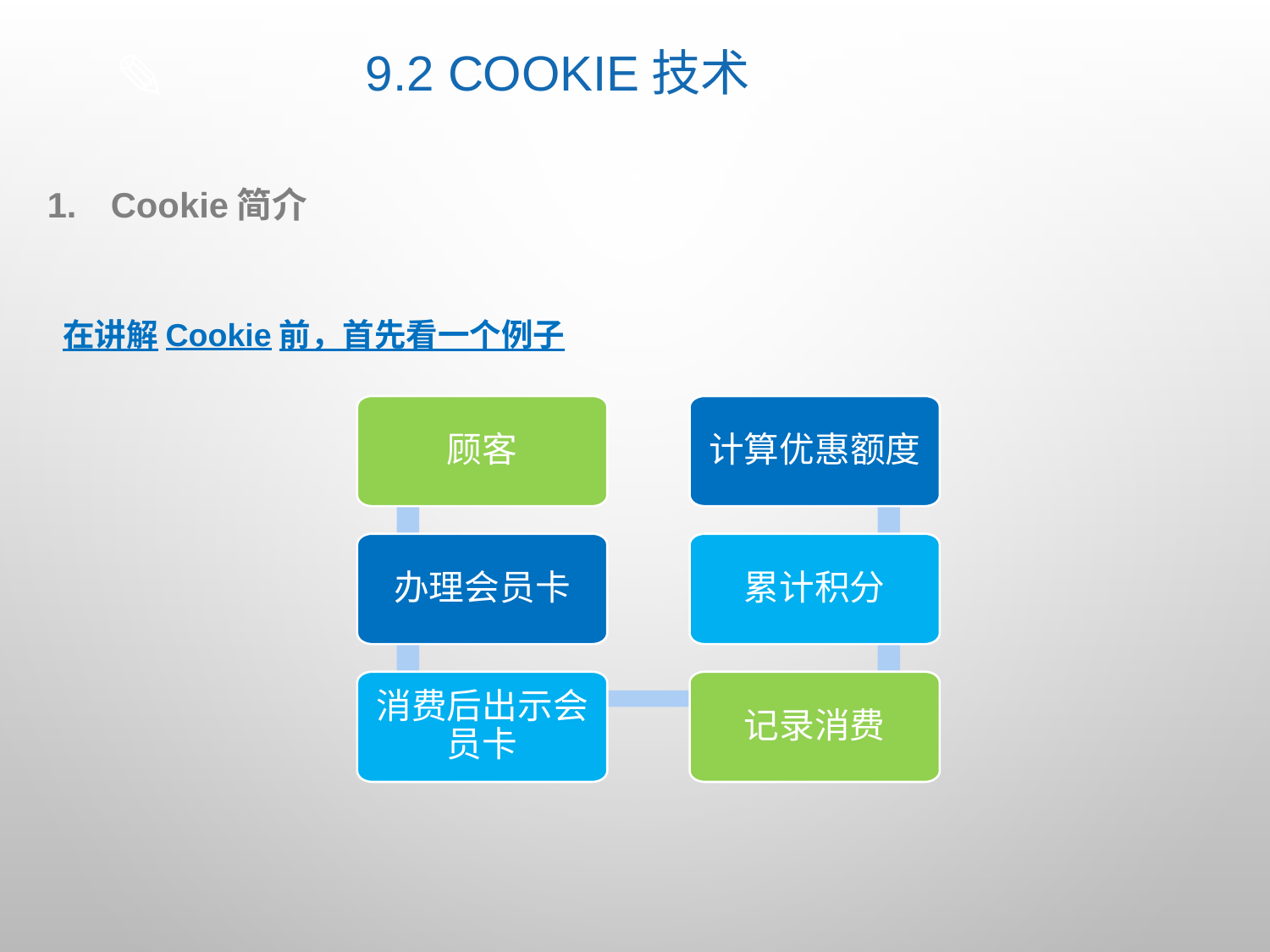

# 9.2 Cookie技术
Cookie简介
在讲解Cookie前，首先看一个例子
顾客
计算优惠额度

办理会员卡
累计积分

消费后出示会员卡
记录消费